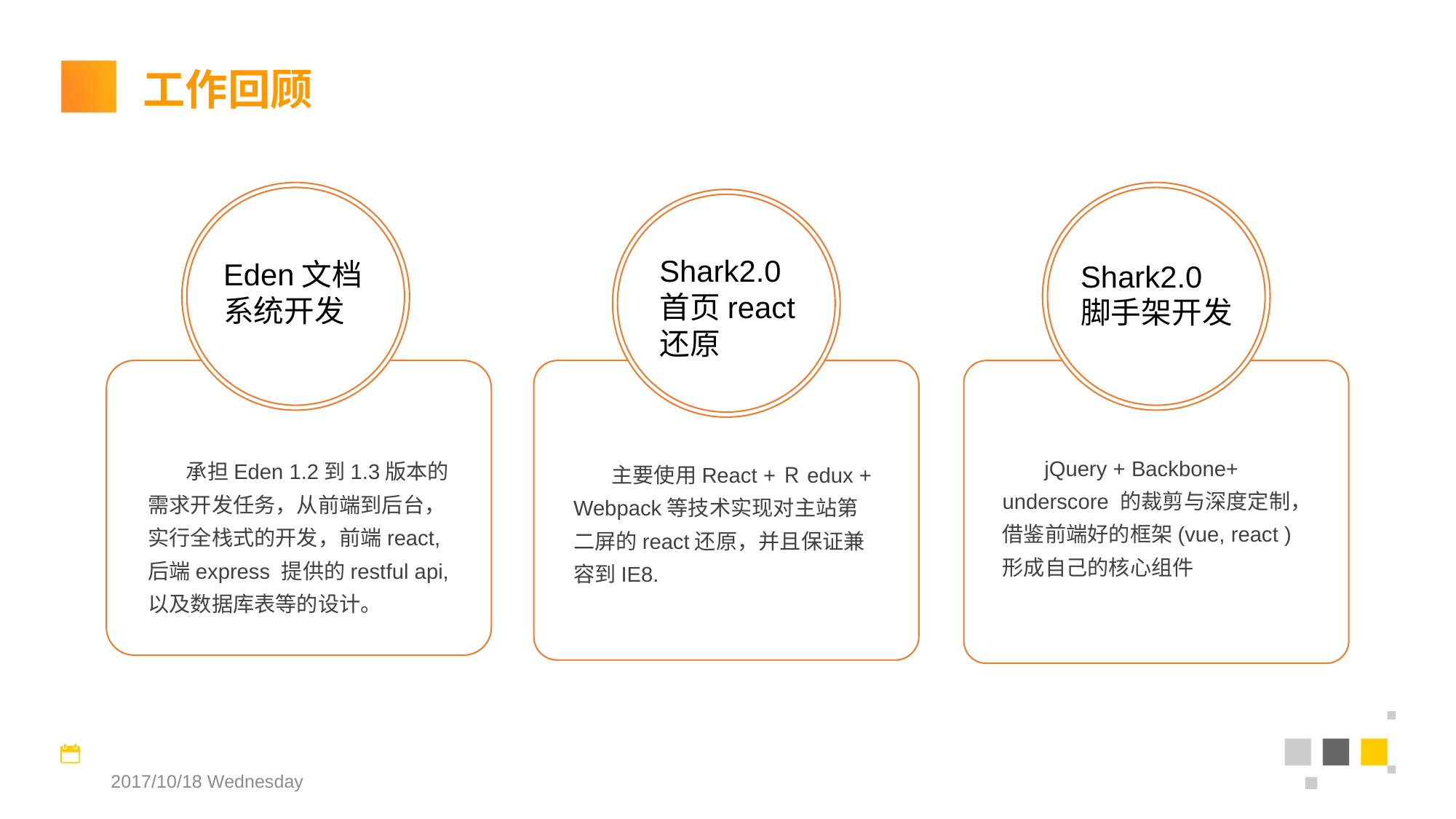

工作回顾

Shark2.0
首页react
还原
Eden文档
系统开发
Shark2.0
脚手架开发

       jQuery + Backbone+ underscore 的裁剪与深度定制，借鉴前端好的框架(vue, react )形成自己的核心组件
       承担Eden 1.2到1.3版本的需求开发任务，从前端到后台，实行全栈式的开发，前端react, 后端express 提供的restful api, 以及数据库表等的设计。
       主要使用React +Ｒedux + Webpack等技术实现对主站第二屏的react还原，并且保证兼容到IE8.
2017/10/18 Wednesday
6